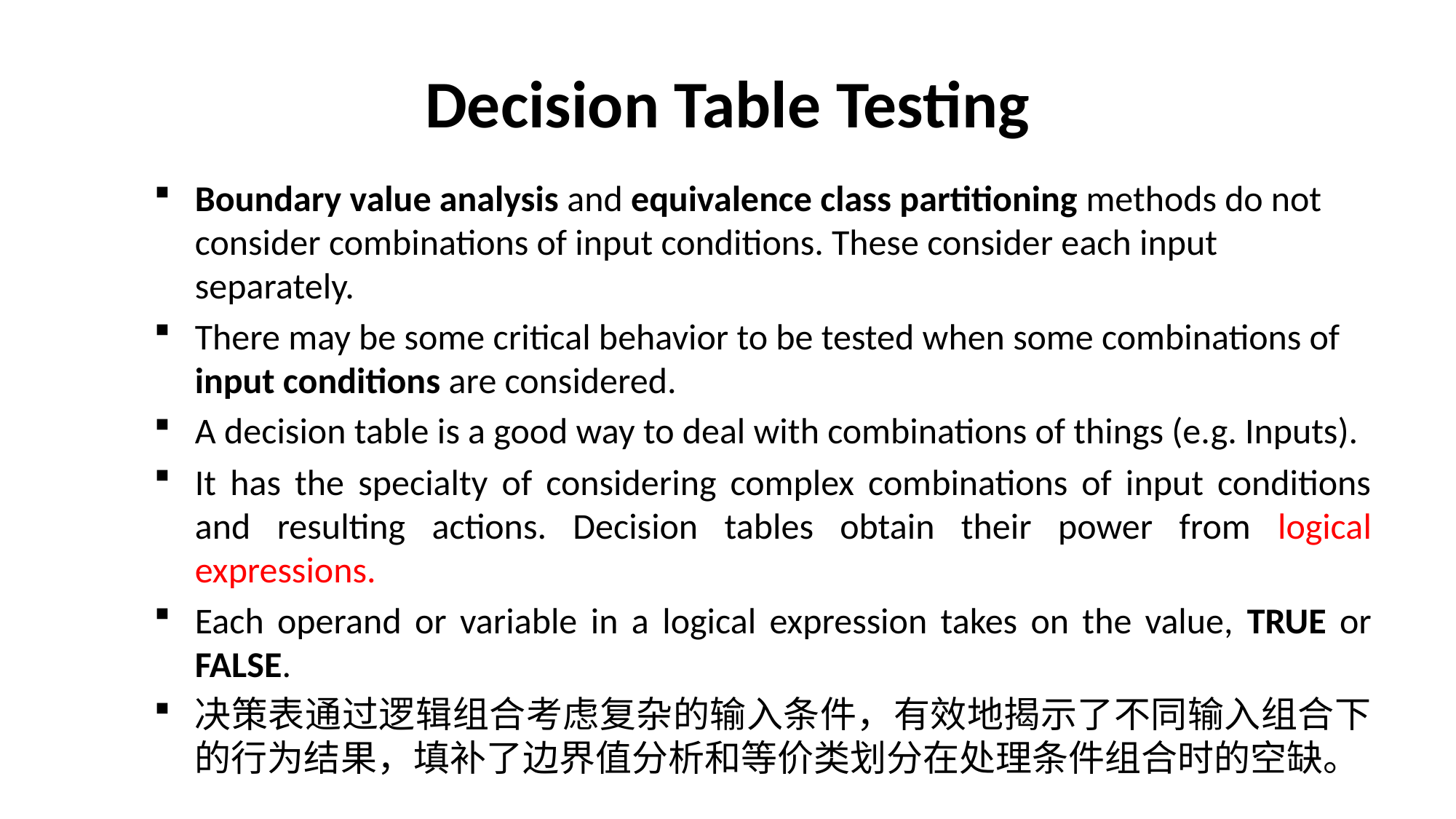

# Decision Table Testing
Boundary value analysis and equivalence class partitioning methods do not consider combinations of input conditions. These consider each input separately.
There may be some critical behavior to be tested when some combinations of input conditions are considered.
A decision table is a good way to deal with combinations of things (e.g. Inputs).
It has the specialty of considering complex combinations of input conditions and resulting actions. Decision tables obtain their power from logical expressions.
Each operand or variable in a logical expression takes on the value, TRUE or FALSE.
决策表通过逻辑组合考虑复杂的输入条件，有效地揭示了不同输入组合下的行为结果，填补了边界值分析和等价类划分在处理条件组合时的空缺。